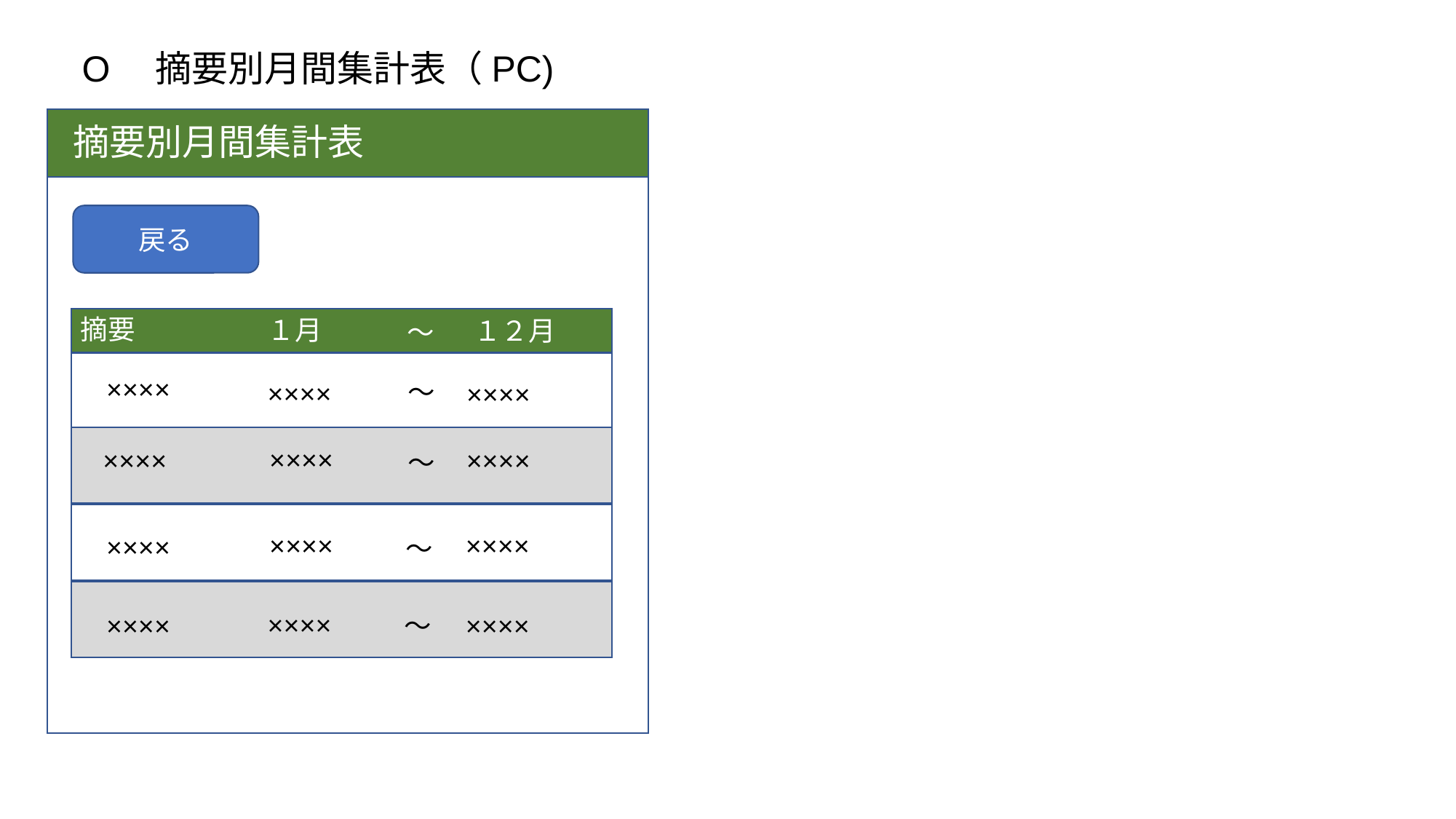

O　摘要別月間集計表（PC)

摘要別月間集計表
戻る
摘要
１月

１２月
～

××××
～
××××
××××

××××
××××
××××
～

××××
××××
××××
～

××××
～
××××
××××